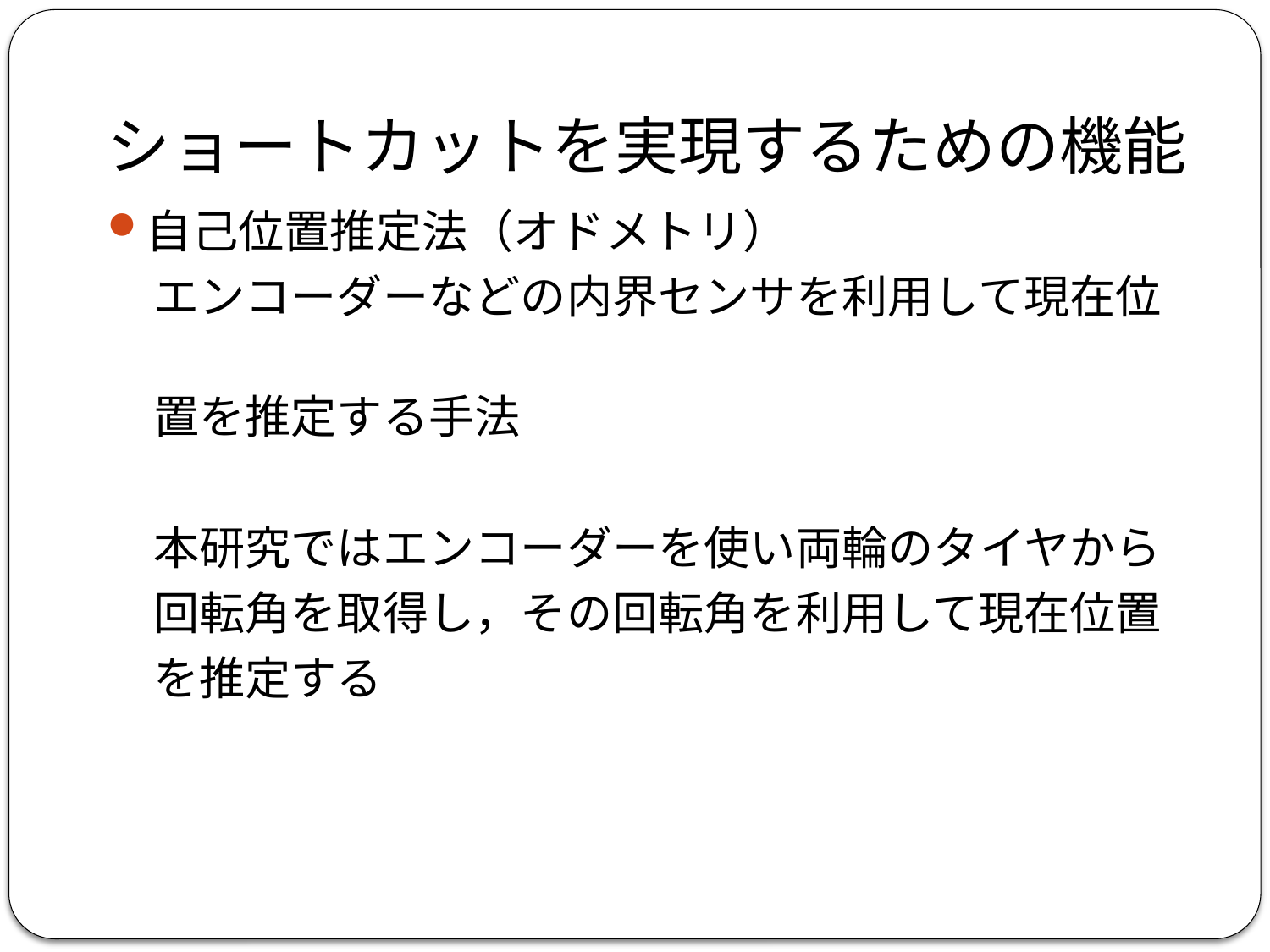

# ショートカットを実現するための機能
自己位置推定法（オドメトリ）
　エンコーダーなどの内界センサを利用して現在位
　置を推定する手法

　本研究ではエンコーダーを使い両輪のタイヤから
　回転角を取得し，その回転角を利用して現在位置
　を推定する